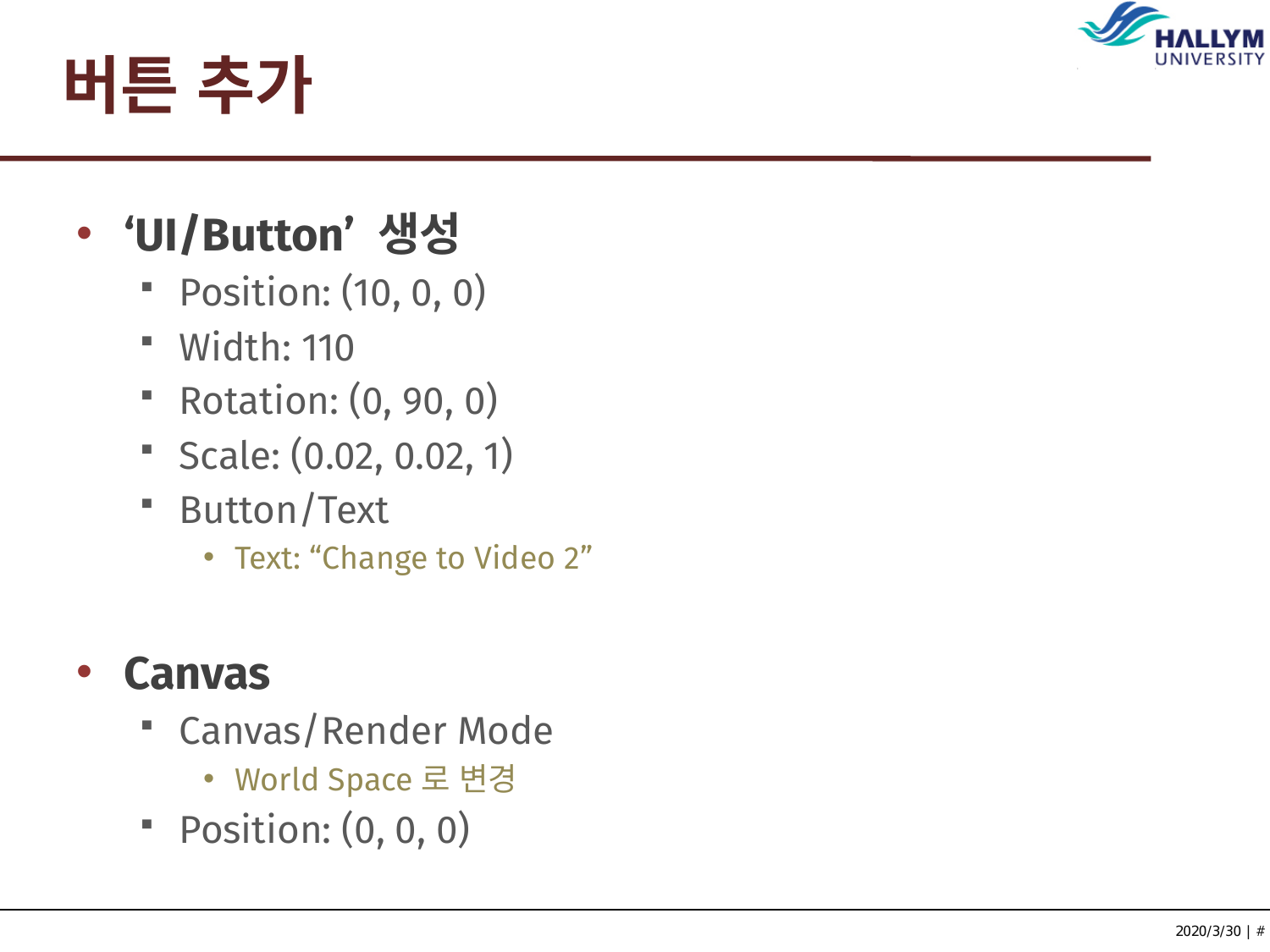

# 버튼 추가
‘UI/Button’ 생성
Position: (10, 0, 0)
Width: 110
Rotation: (0, 90, 0)
Scale: (0.02, 0.02, 1)
Button/Text
Text: “Change to Video 2”

Canvas
Canvas/Render Mode
World Space로 변경
Position: (0, 0, 0)